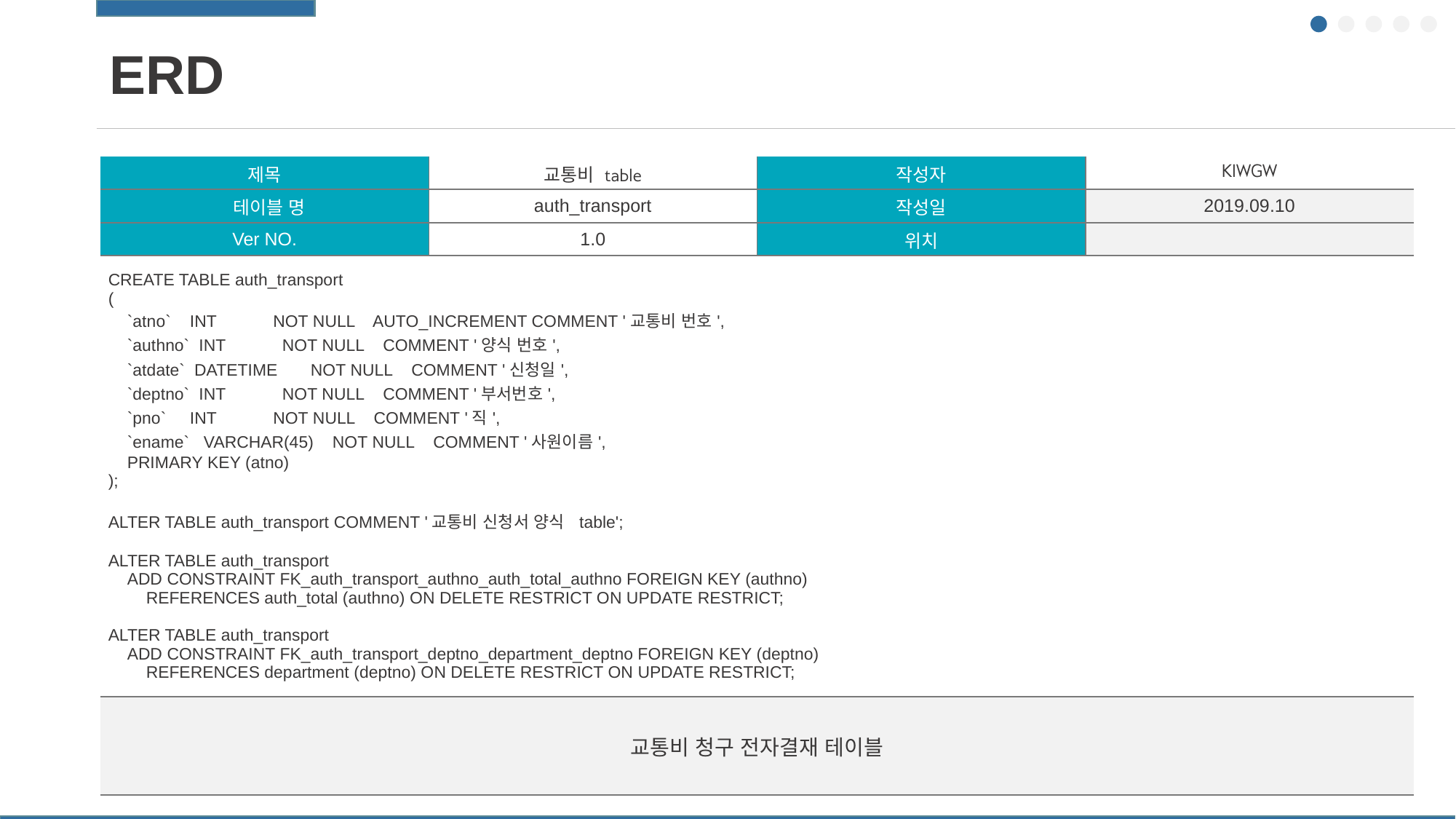

ERD
| 제목 | 교통비 table | 작성자 | KIWGW |
| --- | --- | --- | --- |
| 테이블 명 | auth\_transport | 작성일 | 2019.09.10 |
| Ver NO. | 1.0 | 위치 |  |
| CREATE TABLE auth\_transport ( `atno` INT NOT NULL AUTO\_INCREMENT COMMENT '교통비 번호', `authno` INT NOT NULL COMMENT '양식 번호', `atdate` DATETIME NOT NULL COMMENT '신청일', `deptno` INT NOT NULL COMMENT '부서번호', `pno` INT NOT NULL COMMENT '직', `ename` VARCHAR(45) NOT NULL COMMENT '사원이름', PRIMARY KEY (atno) ); ALTER TABLE auth\_transport COMMENT '교통비 신청서 양식 table'; ALTER TABLE auth\_transport ADD CONSTRAINT FK\_auth\_transport\_authno\_auth\_total\_authno FOREIGN KEY (authno) REFERENCES auth\_total (authno) ON DELETE RESTRICT ON UPDATE RESTRICT; ALTER TABLE auth\_transport ADD CONSTRAINT FK\_auth\_transport\_deptno\_department\_deptno FOREIGN KEY (deptno) REFERENCES department (deptno) ON DELETE RESTRICT ON UPDATE RESTRICT; |  |  |  |
| 교통비 청구 전자결재 테이블 |  |  |  |